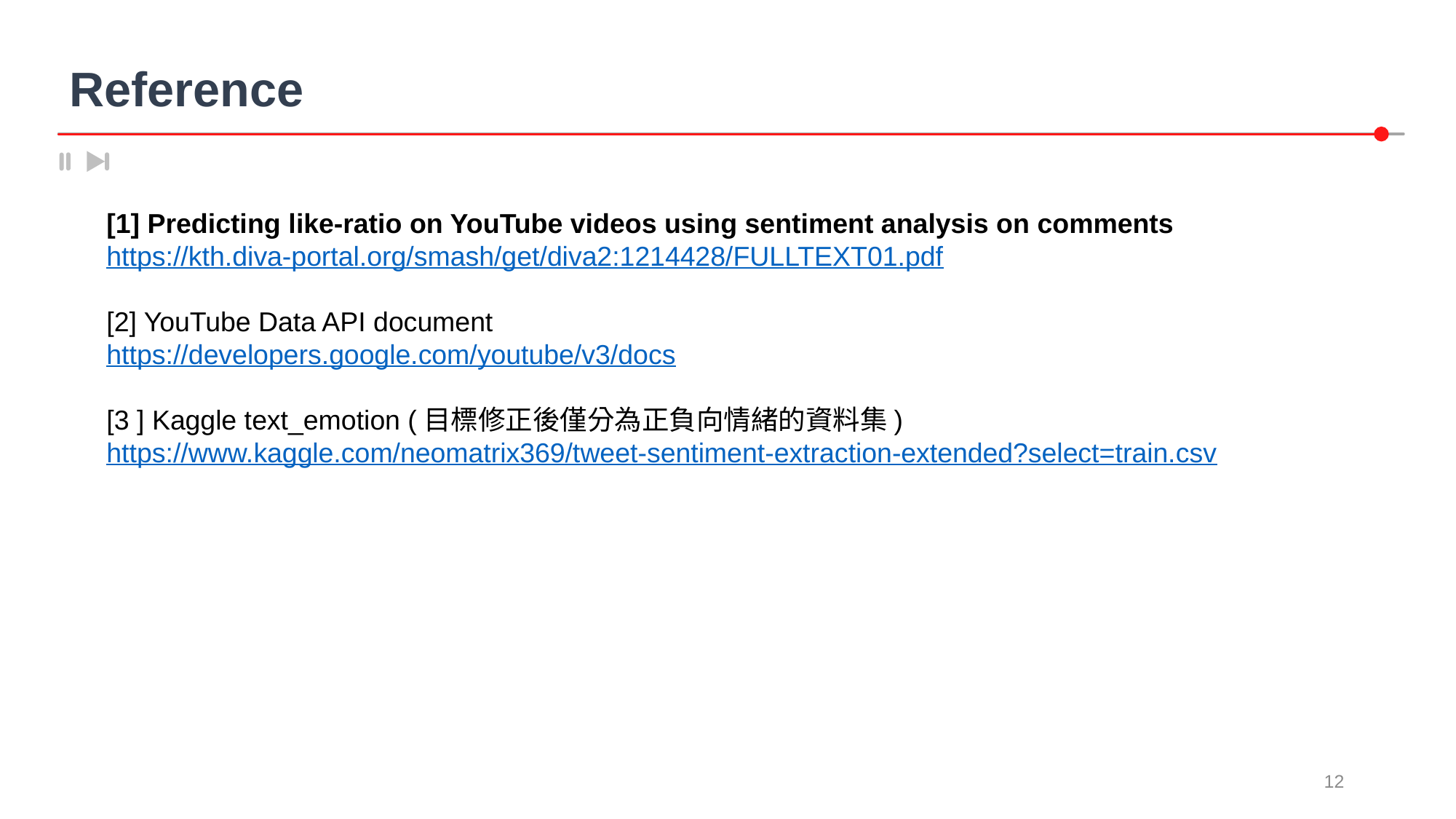

Reference

[1] Predicting like-ratio on YouTube videos using sentiment analysis on comments
https://kth.diva-portal.org/smash/get/diva2:1214428/FULLTEXT01.pdf

[2] YouTube Data API document
https://developers.google.com/youtube/v3/docs

[3 ] Kaggle text_emotion (目標修正後僅分為正負向情緒的資料集)
https://www.kaggle.com/neomatrix369/tweet-sentiment-extraction-extended?select=train.csv

12